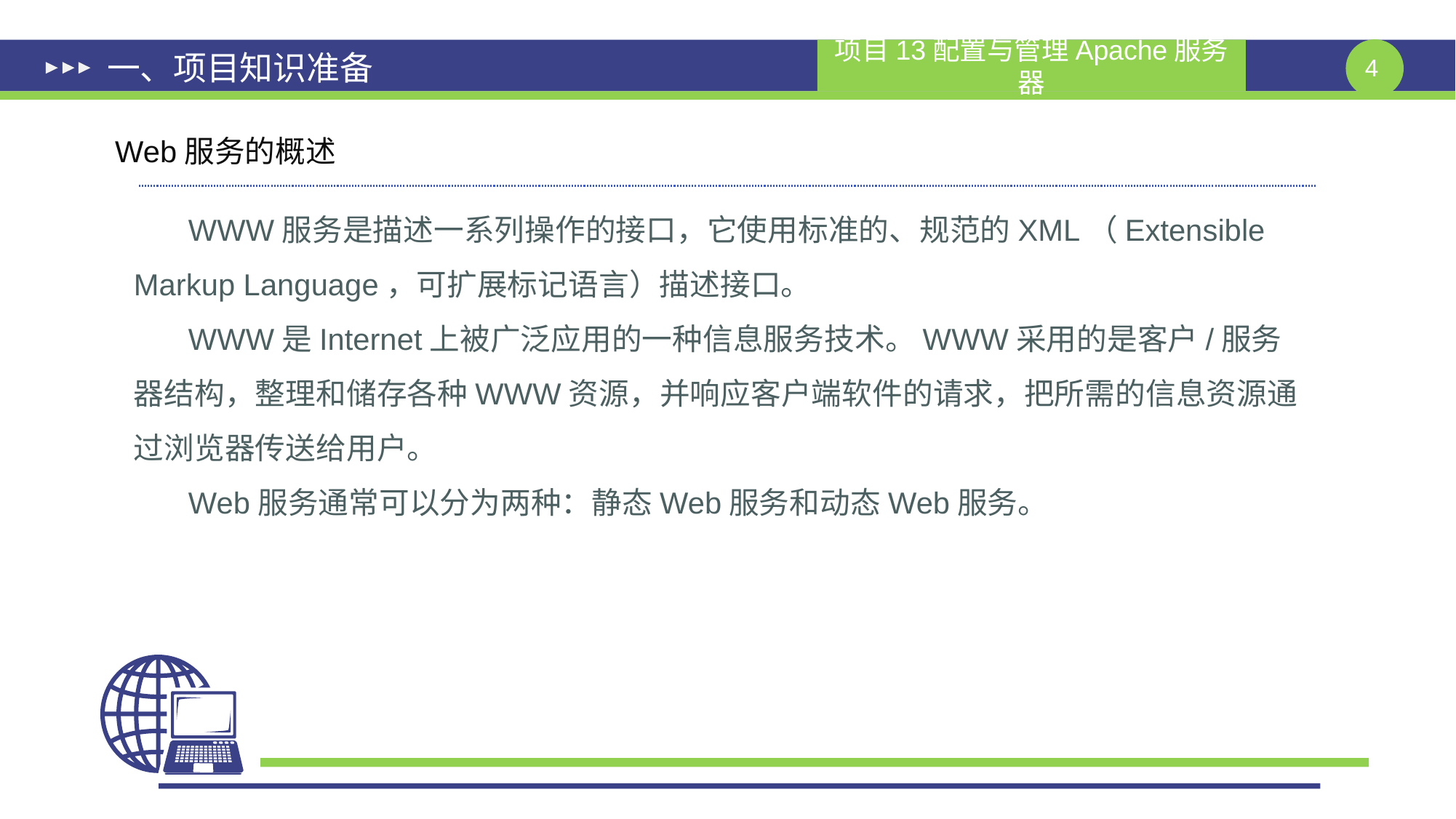

# 一、项目知识准备
Web服务的概述

WWW服务是描述一系列操作的接口，它使用标准的、规范的XML（Extensible Markup Language，可扩展标记语言）描述接口。
WWW是Internet上被广泛应用的一种信息服务技术。WWW采用的是客户/服务器结构，整理和储存各种WWW资源，并响应客户端软件的请求，把所需的信息资源通过浏览器传送给用户。
Web服务通常可以分为两种：静态Web服务和动态Web服务。